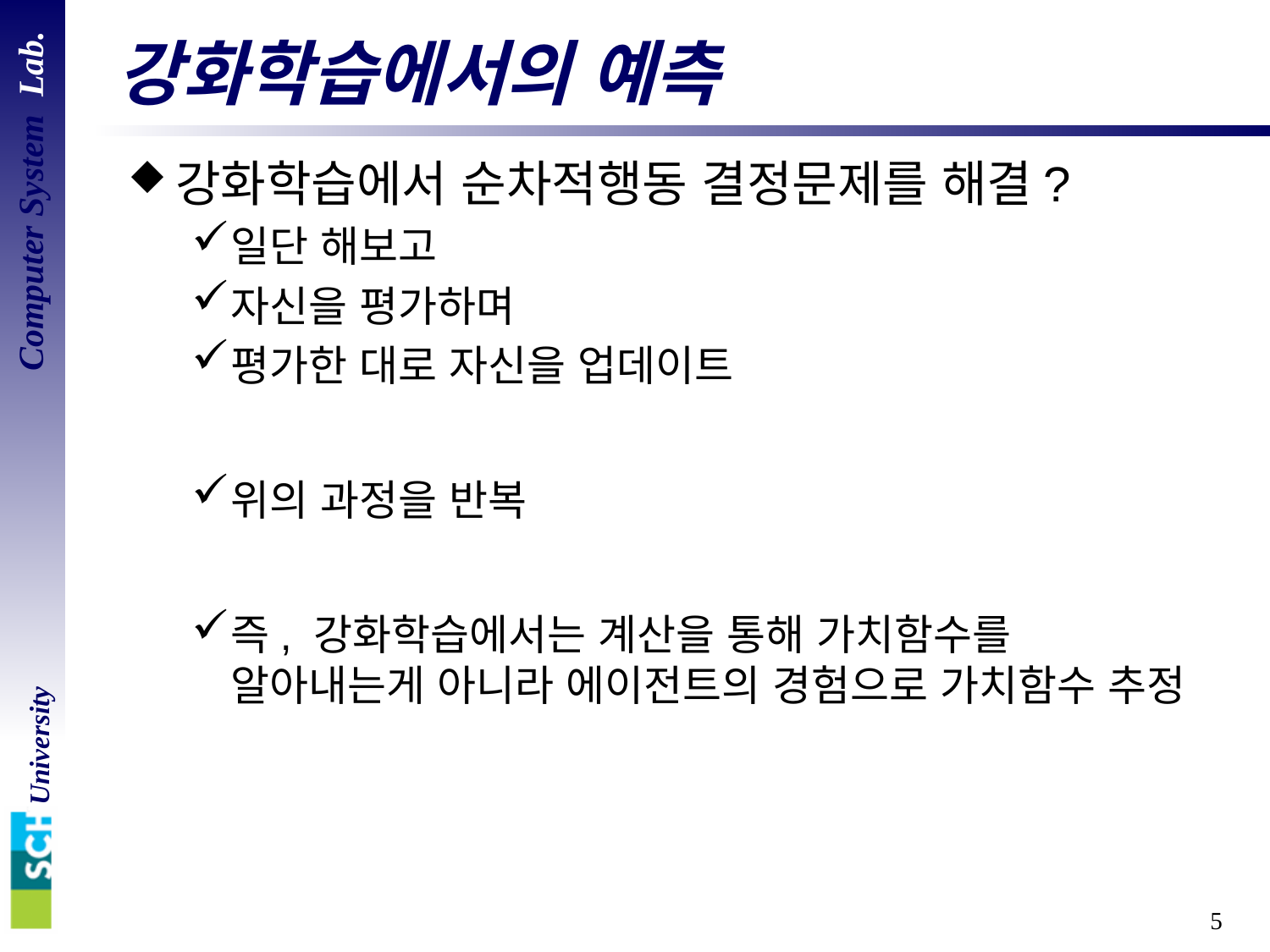

# 강화학습에서의 예측
강화학습에서 순차적행동 결정문제를 해결?
일단 해보고
자신을 평가하며
평가한 대로 자신을 업데이트

위의 과정을 반복

즉, 강화학습에서는 계산을 통해 가치함수를 알아내는게 아니라 에이전트의 경험으로 가치함수 추정